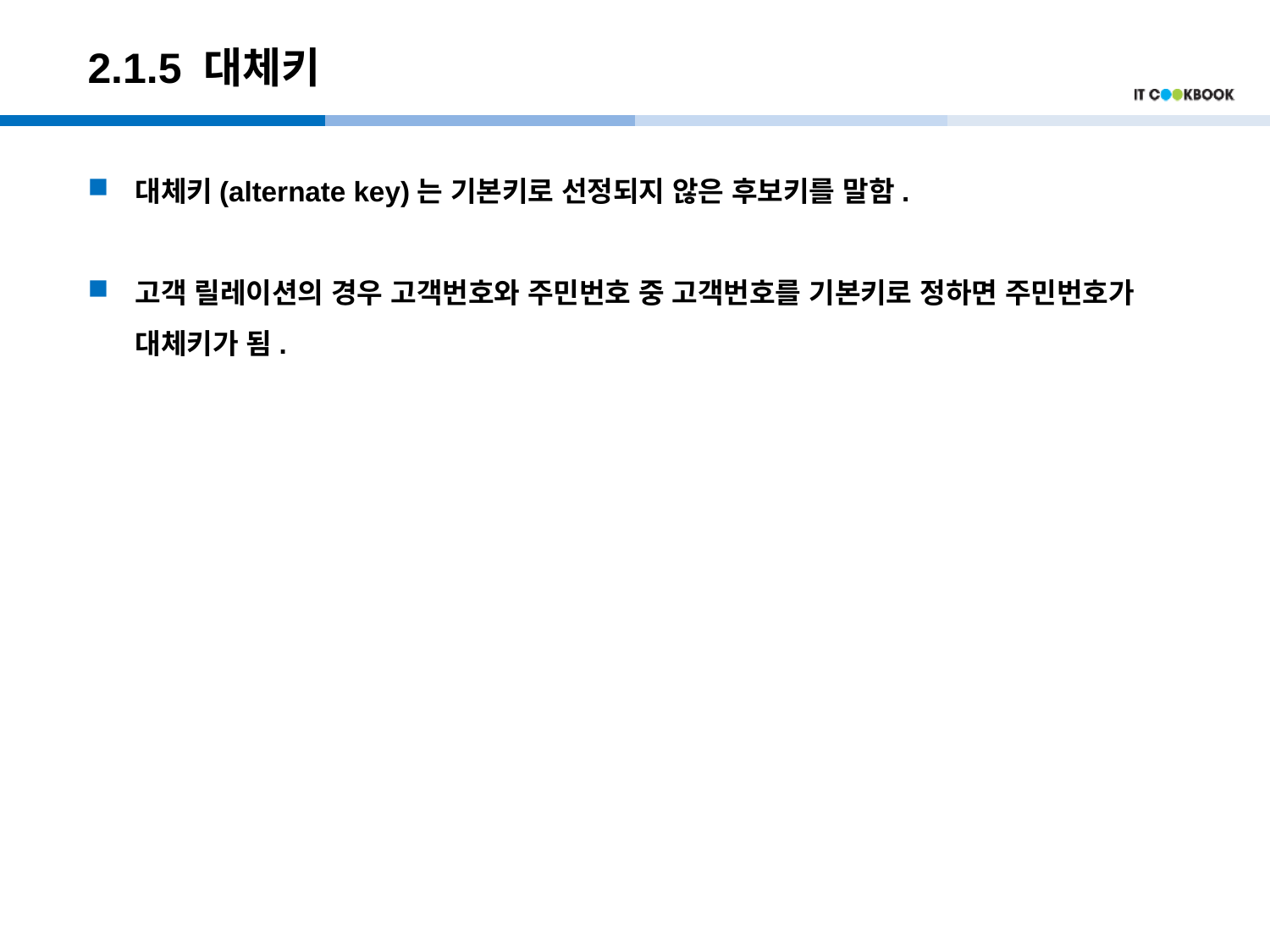

# 2.1.5 대체키
대체키(alternate key)는 기본키로 선정되지 않은 후보키를 말함.

고객 릴레이션의 경우 고객번호와 주민번호 중 고객번호를 기본키로 정하면 주민번호가 대체키가 됨.